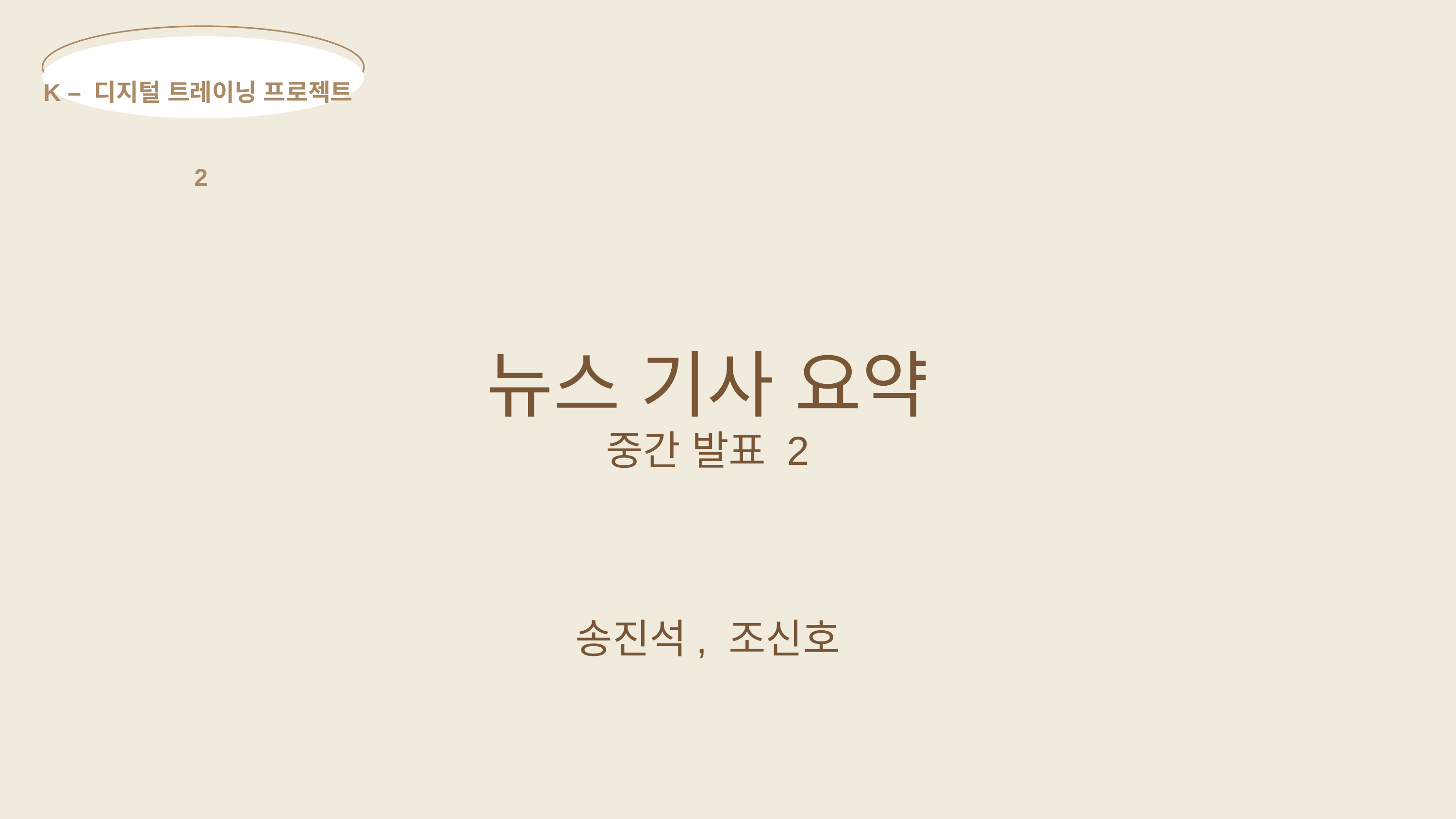

K – 디지털 트레이닝 프로젝트2

뉴스 기사 요약
중간 발표 2
송진석, 조신호